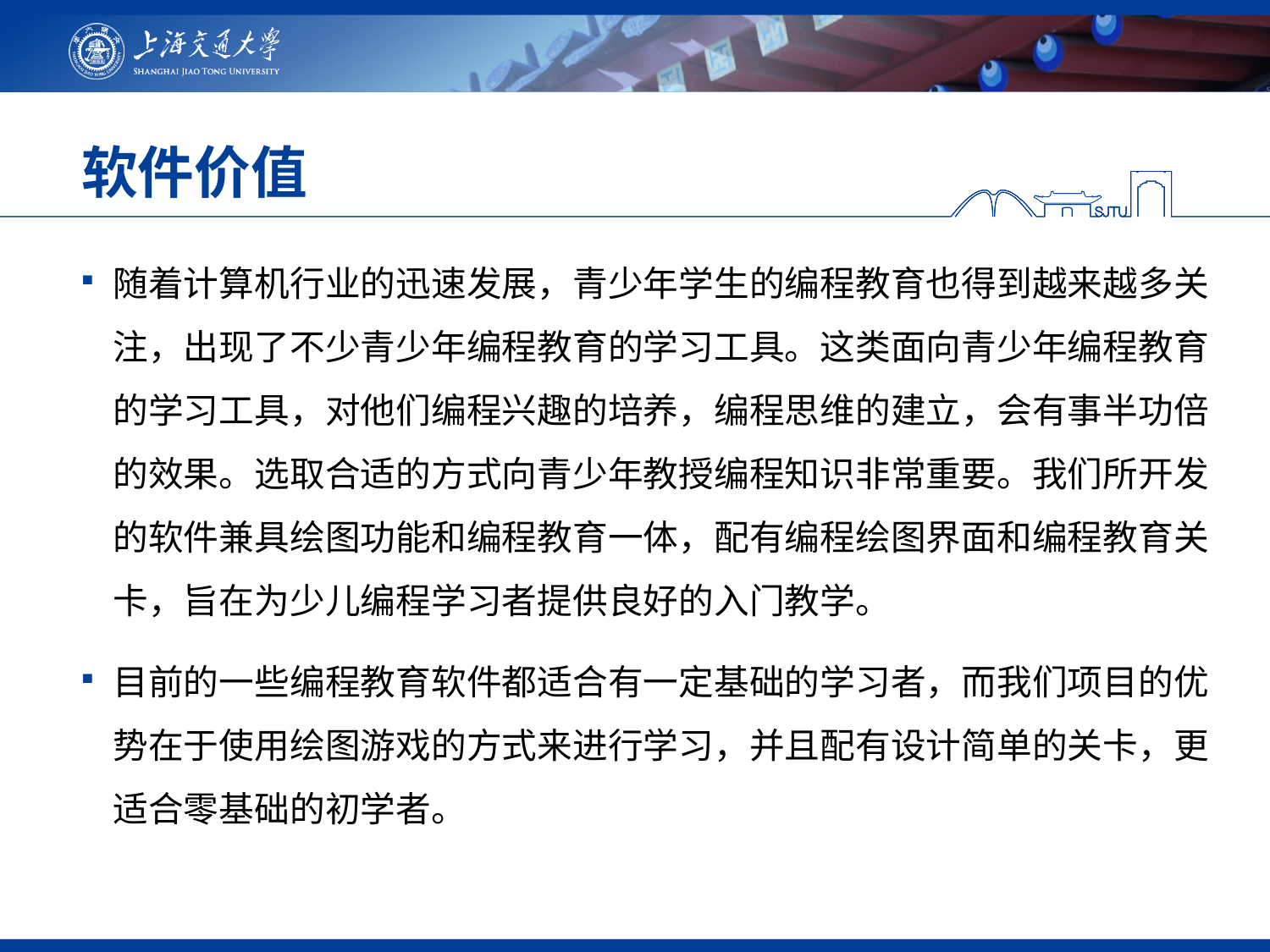

# 软件价值
随着计算机行业的迅速发展，青少年学生的编程教育也得到越来越多关注，出现了不少青少年编程教育的学习工具。这类面向青少年编程教育的学习工具，对他们编程兴趣的培养，编程思维的建立，会有事半功倍的效果。选取合适的方式向青少年教授编程知识非常重要。我们所开发的软件兼具绘图功能和编程教育一体，配有编程绘图界面和编程教育关卡，旨在为少儿编程学习者提供良好的入门教学。
目前的一些编程教育软件都适合有一定基础的学习者，而我们项目的优势在于使用绘图游戏的方式来进行学习，并且配有设计简单的关卡，更适合零基础的初学者。